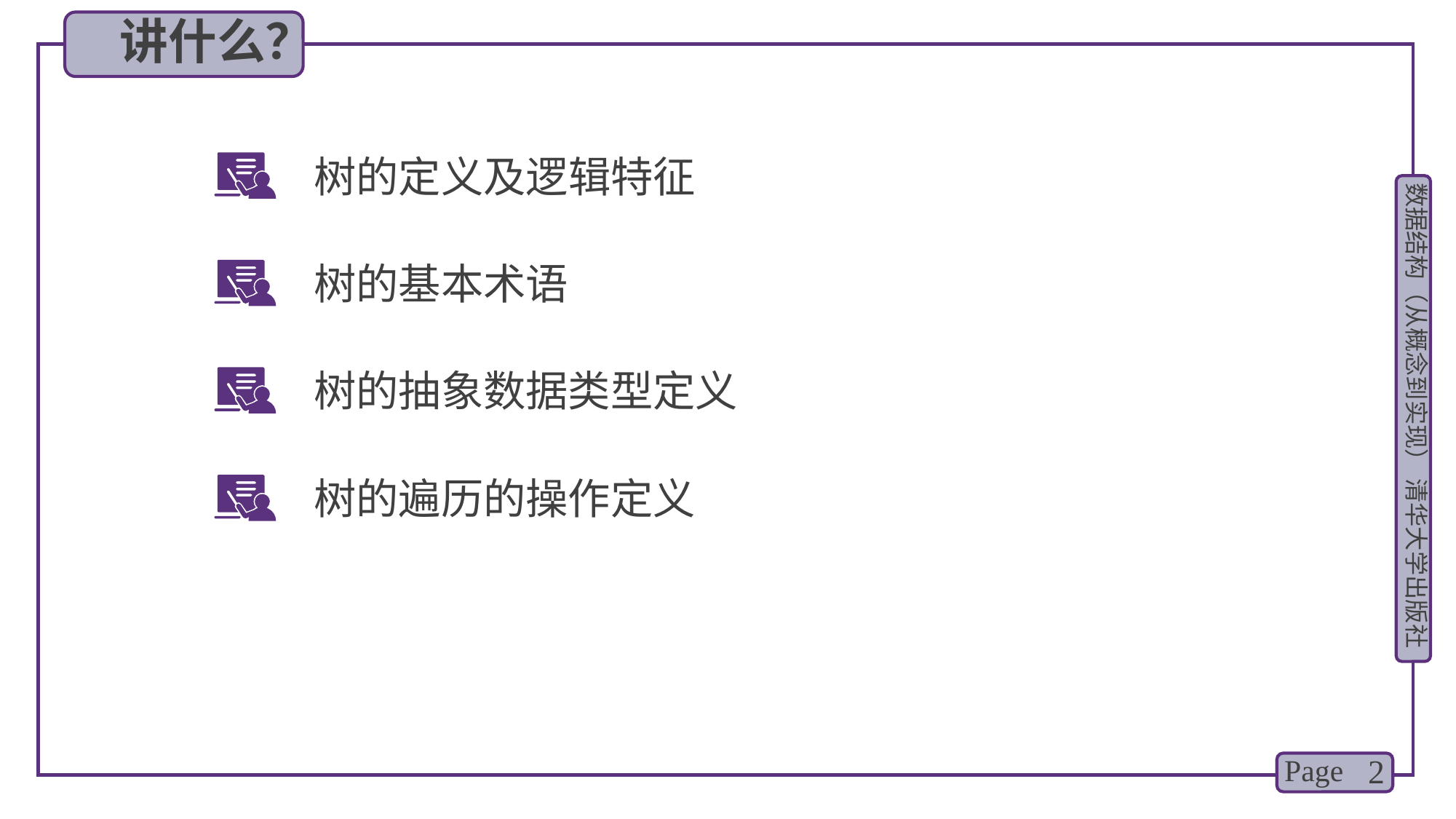

讲什么？

树的定义及逻辑特征

树的基本术语

树的抽象数据类型定义

树的遍历的操作定义